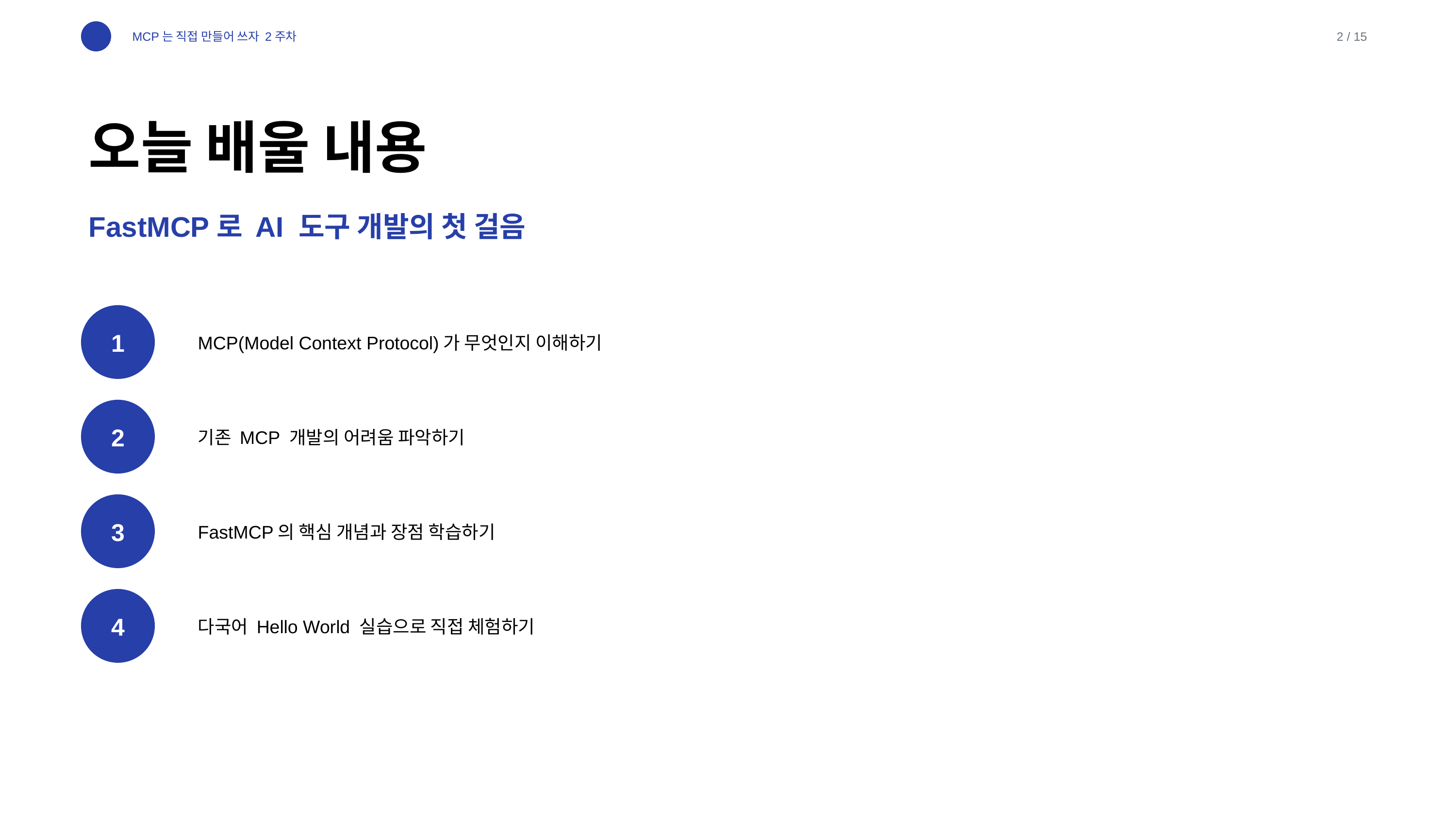

MCP는 직접 만들어 쓰자 2주차
2 / 15
오늘 배울 내용
FastMCP로 AI 도구 개발의 첫 걸음

1
MCP(Model Context Protocol)가 무엇인지 이해하기

2
기존 MCP 개발의 어려움 파악하기

3
FastMCP의 핵심 개념과 장점 학습하기

4
다국어 Hello World 실습으로 직접 체험하기